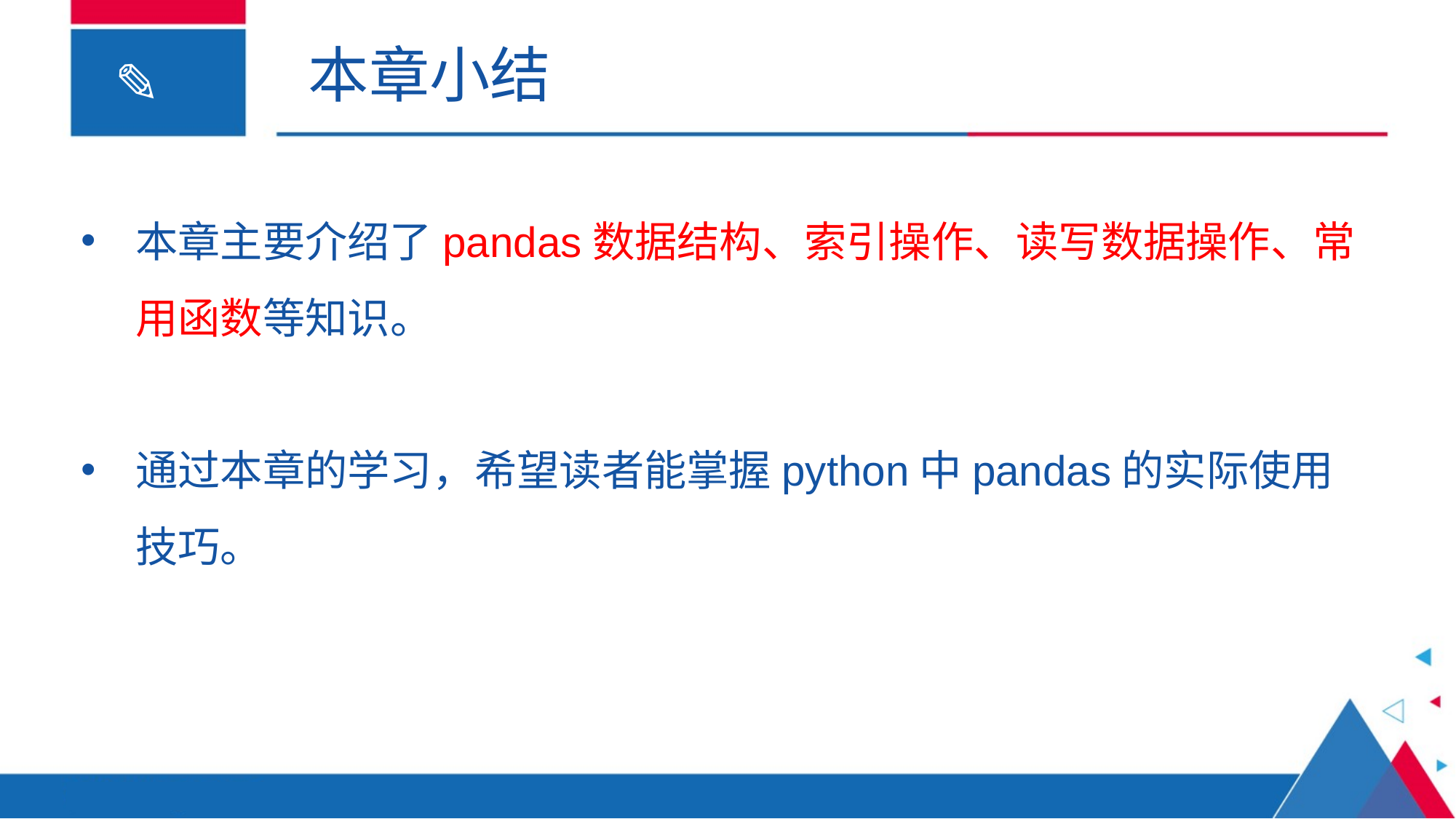

本章小结
本章主要介绍了pandas数据结构、索引操作、读写数据操作、常用函数等知识。

通过本章的学习，希望读者能掌握python中pandas的实际使用技巧。